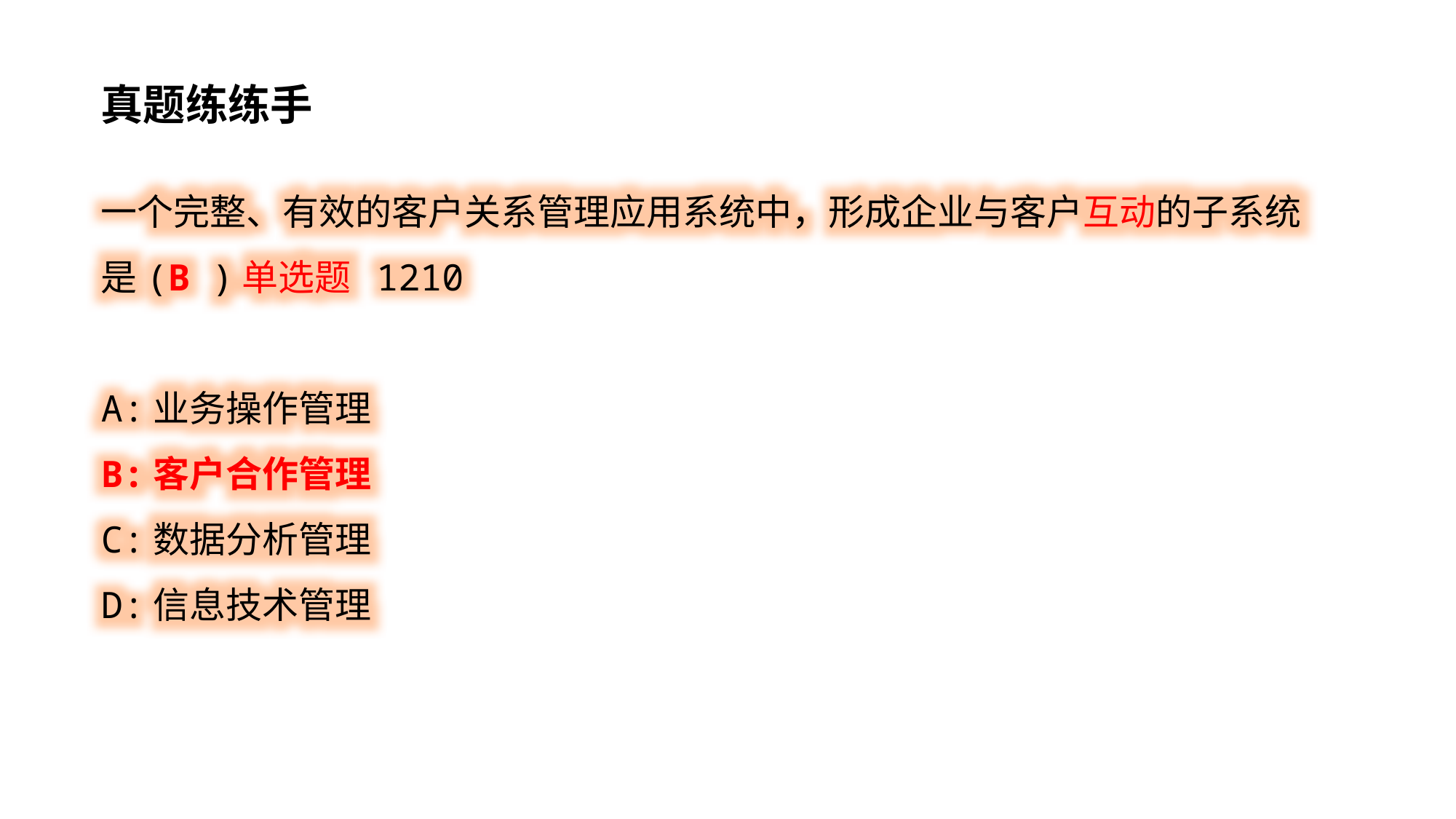

真题练练手
一个完整、有效的客户关系管理应用系统中，形成企业与客户互动的子系统是(B )单选题  1210

A:业务操作管理
B:客户合作管理
C:数据分析管理
D:信息技术管理